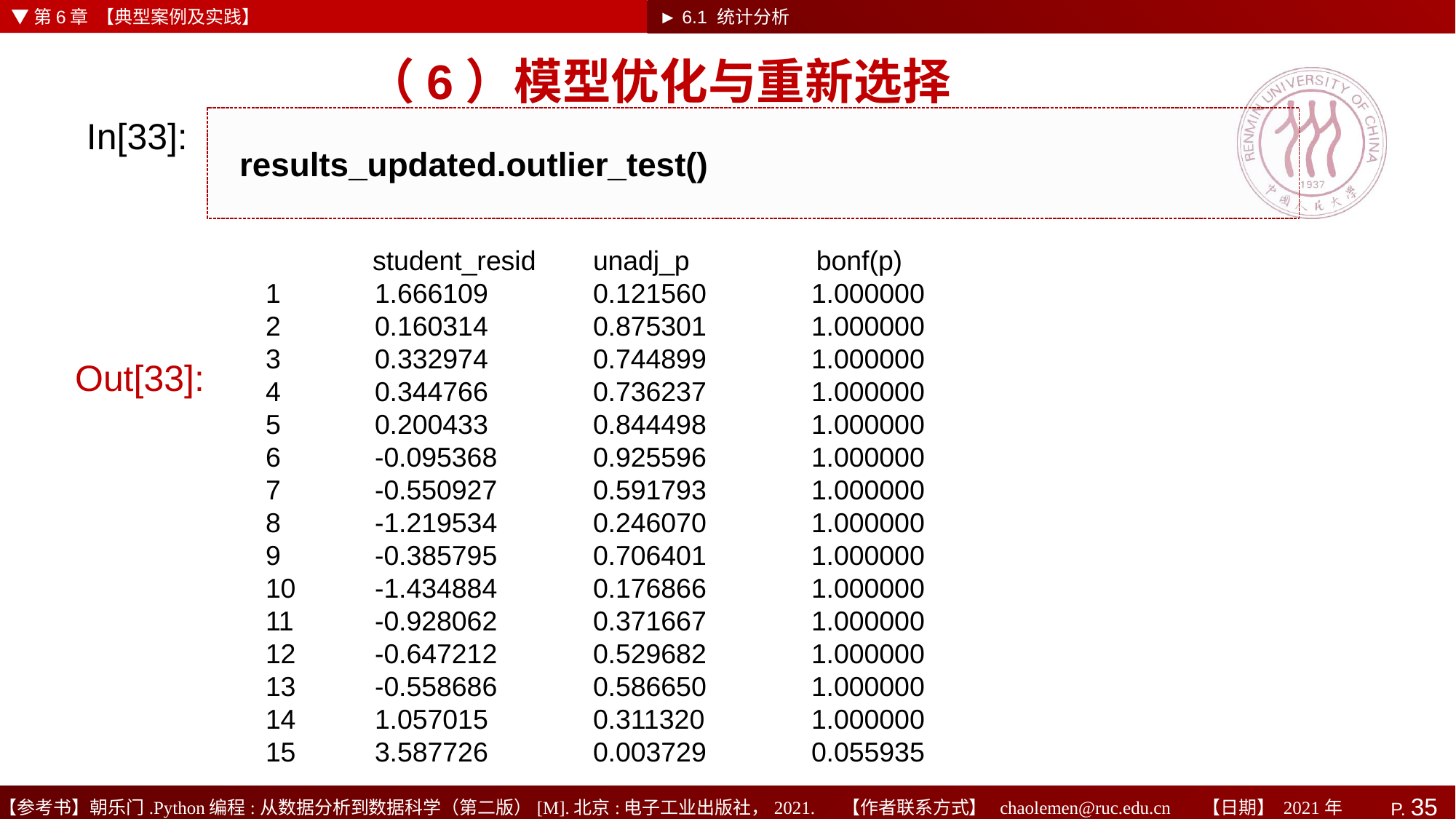

▼第6章  【典型案例及实践】
► 6.1 统计分析
# （6）模型优化与重新选择
In[33]:
results_updated.outlier_test()
              student_resid	unadj_p	               bonf(p)
1	1.666109	0.121560	1.000000
2	0.160314	0.875301	1.000000
3	0.332974	0.744899	1.000000
4	0.344766	0.736237	1.000000
5	0.200433	0.844498	1.000000
6	-0.095368	0.925596	1.000000
7	-0.550927	0.591793	1.000000
8	-1.219534	0.246070	1.000000
9	-0.385795	0.706401	1.000000
10	-1.434884	0.176866	1.000000
11	-0.928062	0.371667	1.000000
12	-0.647212	0.529682	1.000000
13	-0.558686	0.586650	1.000000
14	1.057015	0.311320	1.000000
15	3.587726	0.003729	0.055935
Out[33]: